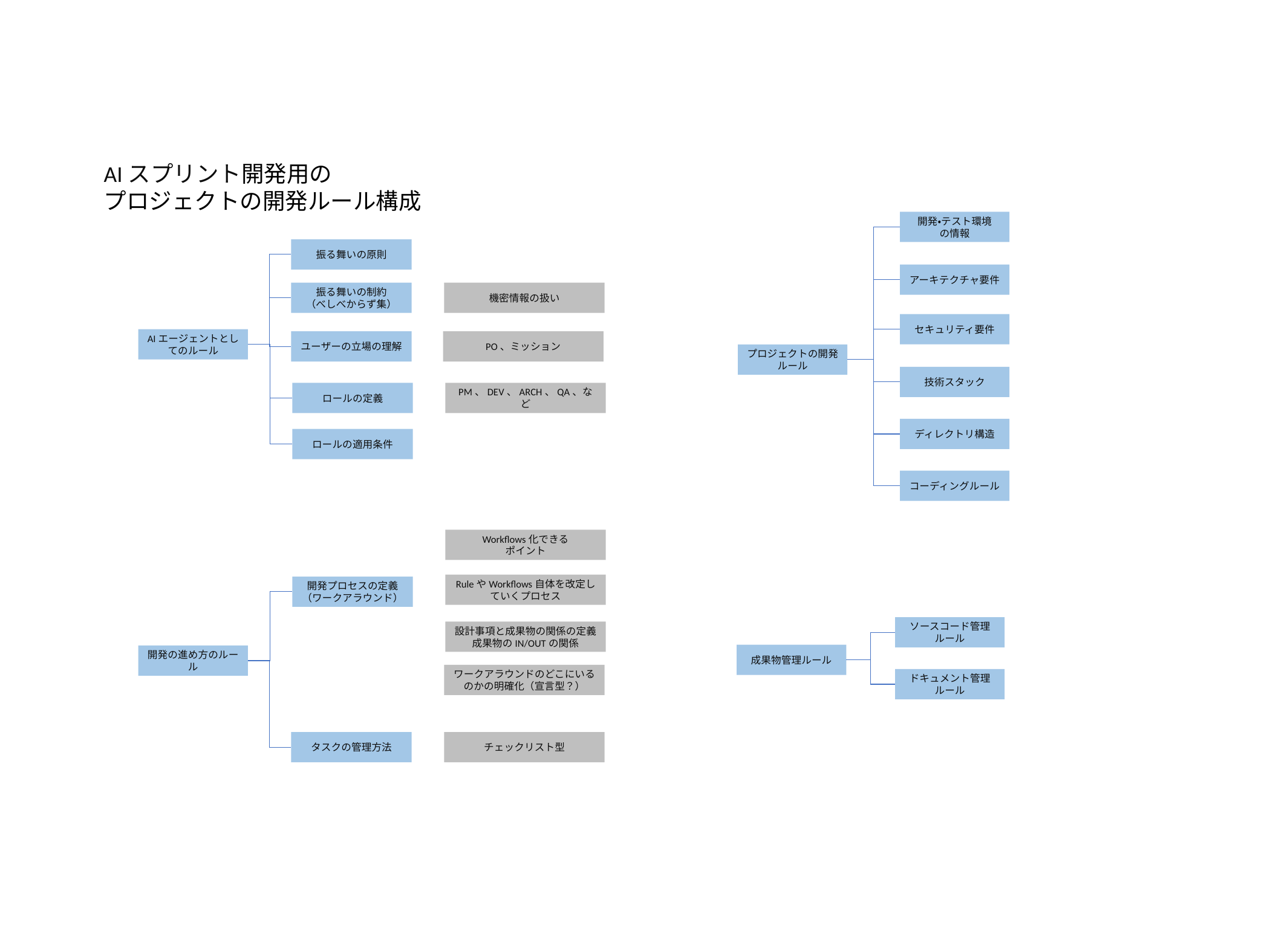

AIスプリント開発用の
プロジェクトの開発ルール構成
開発・テスト環境
の情報
振る舞いの原則
アーキテクチャ要件
振る舞いの制約
（べしべからず集）
機密情報の扱い
セキュリティ要件
AIエージェントとしてのルール
ユーザーの立場の理解
PO、ミッション
プロジェクトの開発ルール
技術スタック
ロールの定義
PM、DEV、ARCH、QA、など
ディレクトリ構造
ロールの適用条件
コーディングルール
Workflows化できる
ポイント
RuleやWorkflows自体を改定していくプロセス
開発プロセスの定義
（ワークアラウンド）
ソースコード管理ルール
設計事項と成果物の関係の定義
成果物のIN/OUTの関係
成果物管理ルール
開発の進め方のルール
ワークアラウンドのどこにいるのかの明確化（宣言型？）
ドキュメント管理ルール
タスクの管理方法
チェックリスト型